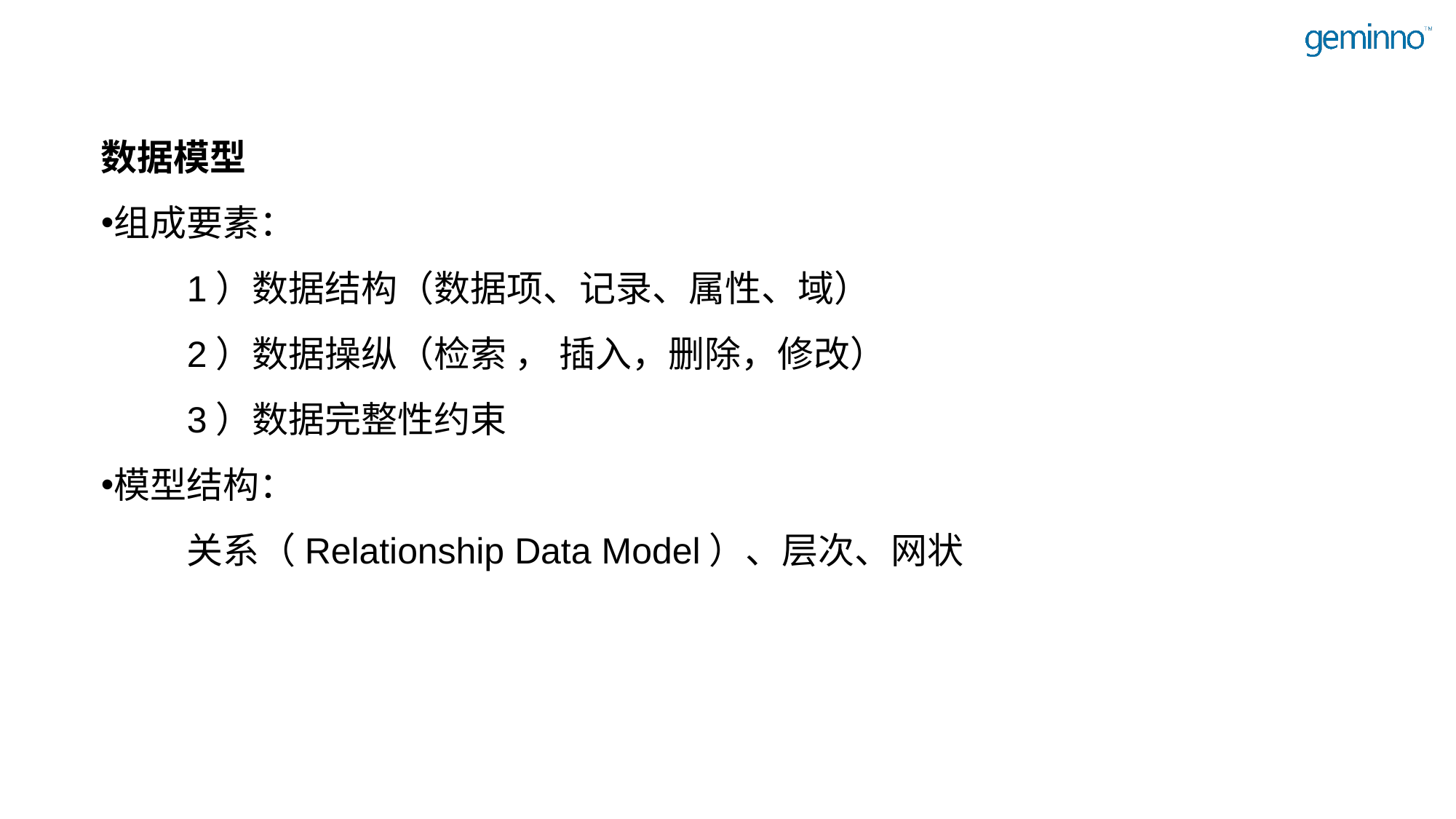

数据模型
组成要素：
1）数据结构（数据项、记录、属性、域）
2）数据操纵（检索 ， 插入，删除，修改）
3）数据完整性约束
模型结构：
关系（Relationship Data Model）、层次、网状